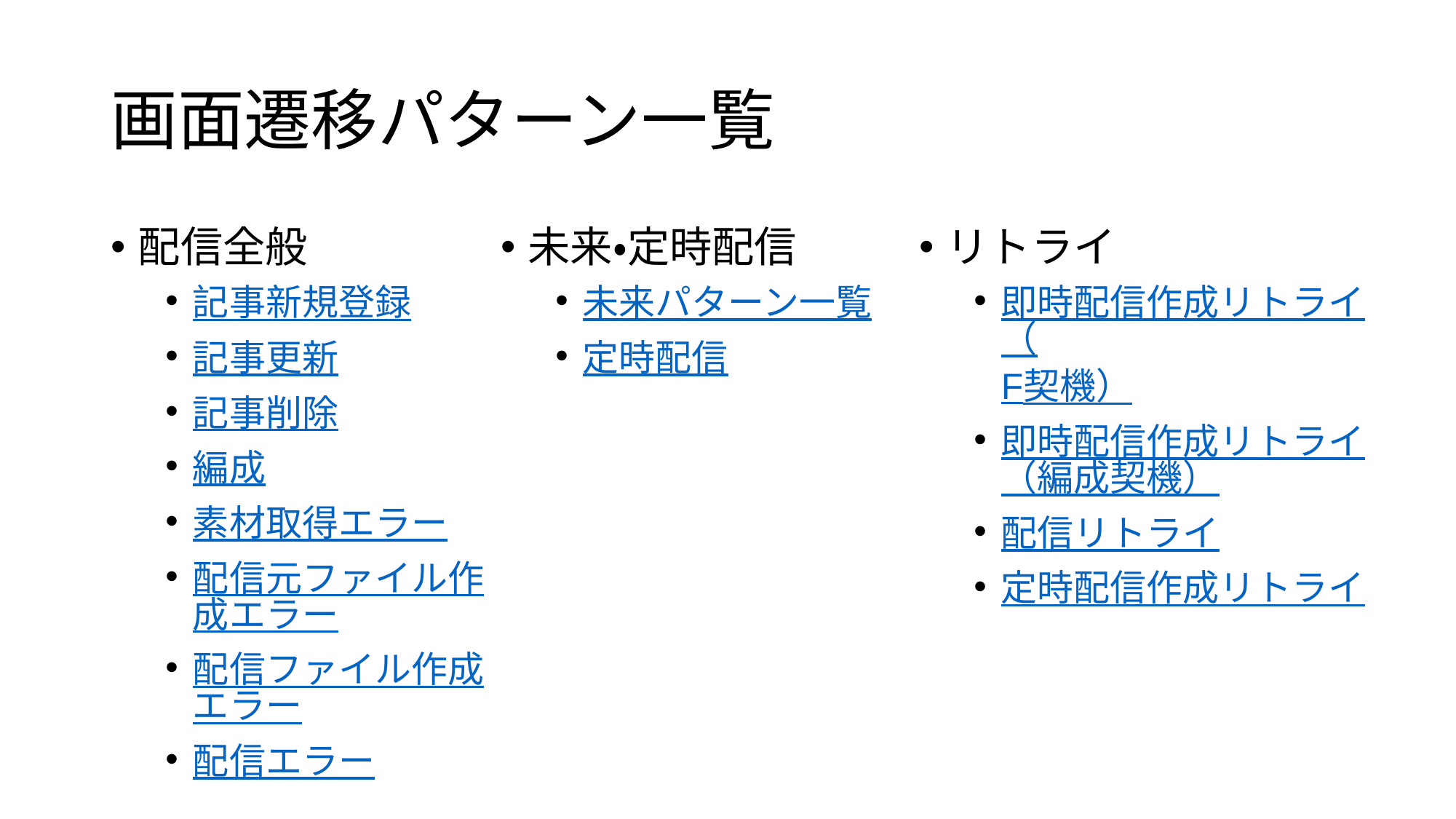

# 画面遷移パターン一覧
配信全般
記事新規登録
記事更新
記事削除
編成
素材取得エラー
配信元ファイル作成エラー
配信ファイル作成エラー
配信エラー

未来・定時配信
未来パターン一覧
定時配信
リトライ
即時配信作成リトライ（F契機）
即時配信作成リトライ（編成契機）
配信リトライ
定時配信作成リトライ